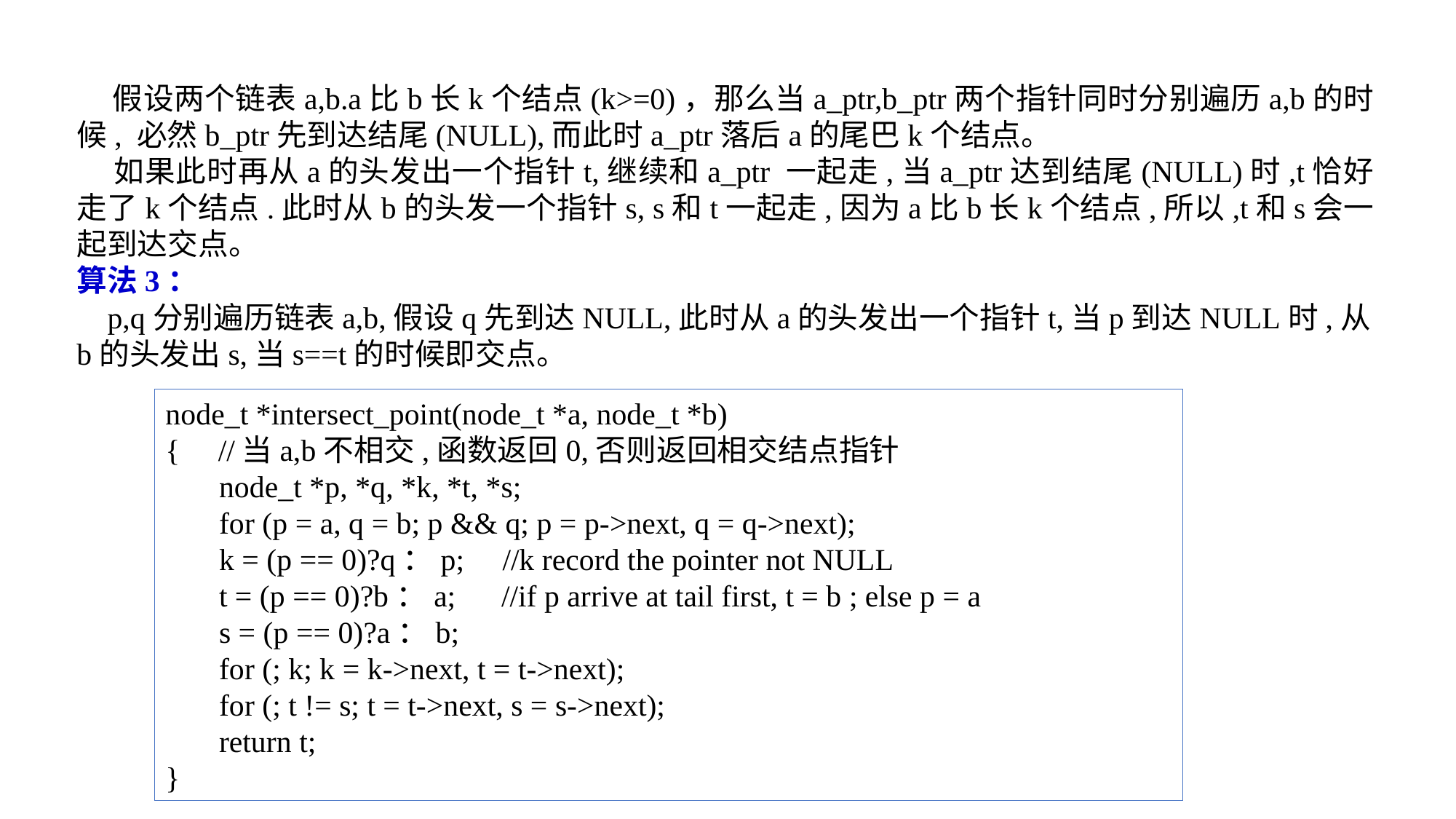

假设两个链表a,b.a比b长k个结点(k>=0)，那么当a_ptr,b_ptr两个指针同时分别遍历a,b的时候, 必然b_ptr先到达结尾(NULL),而此时a_ptr落后a的尾巴k个结点。
    如果此时再从a的头发出一个指针t,继续和a_ptr 一起走,当a_ptr达到结尾(NULL)时,t恰好走了k个结点.此时从b的头发一个指针s, s和t一起走,因为a比b长k个结点,所以,t和s会一起到达交点。
算法3：
    p,q分别遍历链表a,b,假设q先到达NULL,此时从a的头发出一个指针t,当p到达NULL时,从b的头发出s,当s==t的时候即交点。
node_t *intersect_point(node_t *a, node_t *b)
{     //当a,b不相交,函数返回0,否则返回相交结点指针
       node_t *p, *q, *k, *t, *s;
       for (p = a, q = b; p && q; p = p->next, q = q->next);
       k = (p == 0)?q：p;     //k record the pointer not NULL
       t = (p == 0)?b：a;      //if p arrive at tail first, t = b ; else p = a
       s = (p == 0)?a：b;
       for (; k; k = k->next, t = t->next);
       for (; t != s; t = t->next, s = s->next);
       return t;
}